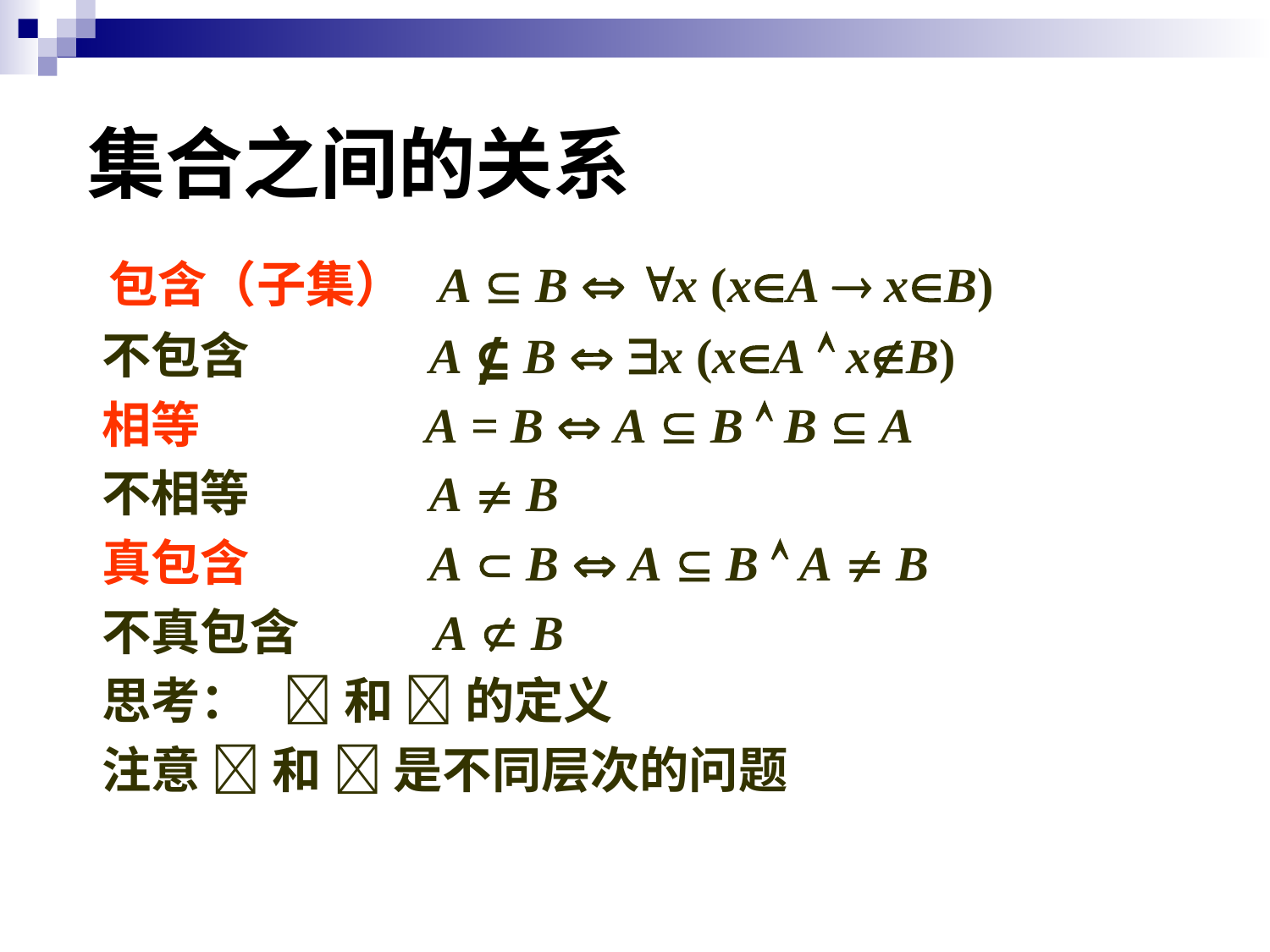

# 集合之间的关系
  包含（子集）  A ⊆ B ⇔ ∀x (x∈A → x∈B)
  不包含               A ⊈ B ⇔ ∃x (x∈A ∧ x∉B)
  相等                   A = B ⇔ A ⊆ B ∧ B ⊆ A
  不相等               A ≠ B
  真包含               A ⊂ B ⇔ A ⊆ B ∧ A ≠ B
  不真包含           A ⊄ B
  思考：   ≠ 和 ⊄ 的定义
  注意 ∈ 和 ⊆ 是不同层次的问题

11